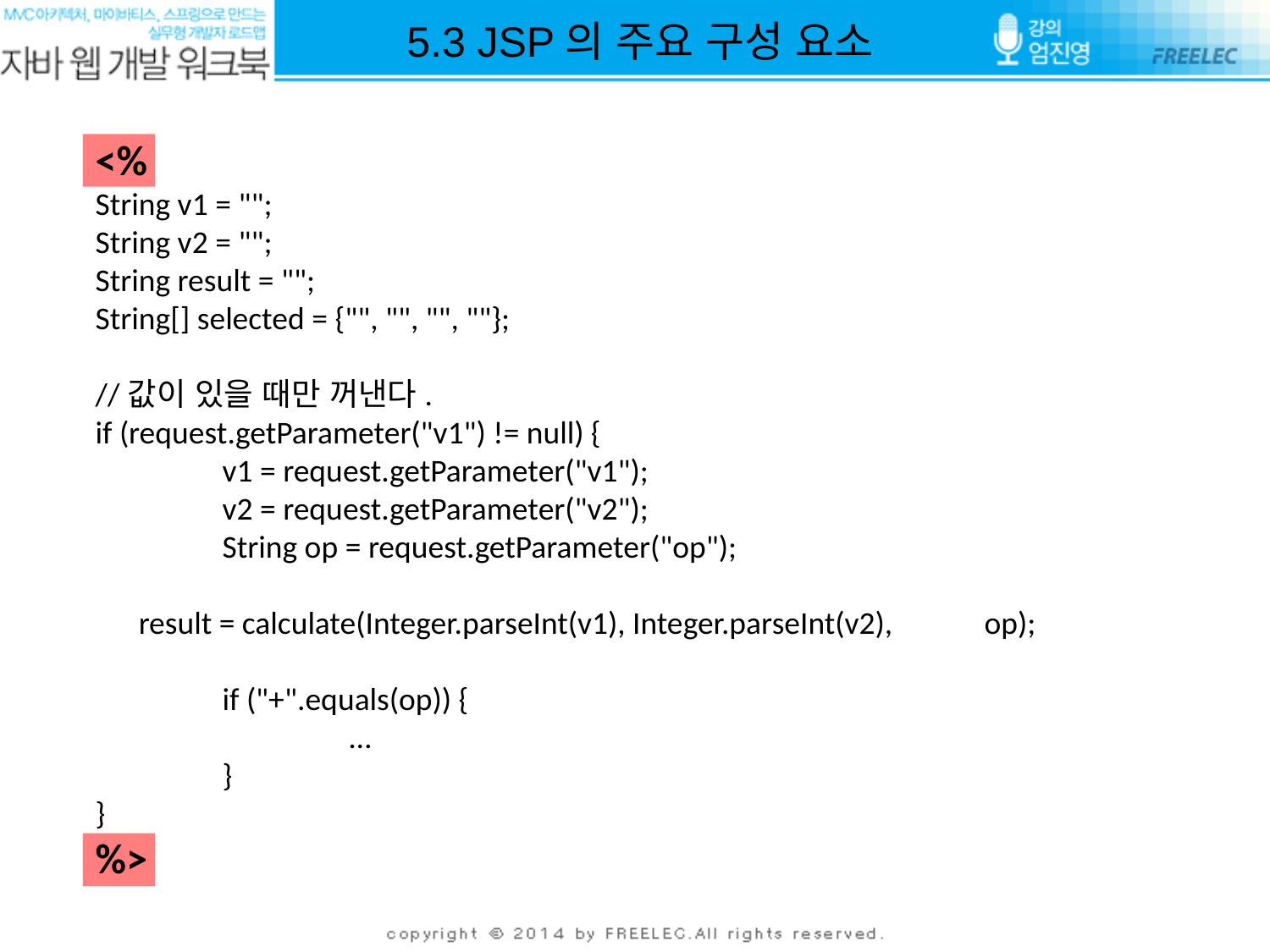

5.3 JSP의 주요 구성 요소
<%
String v1 = "";
String v2 = "";
String result = "";
String[] selected = {"", "", "", ""};

//값이 있을 때만 꺼낸다.
if (request.getParameter("v1") != null) {
	v1 = request.getParameter("v1");
	v2 = request.getParameter("v2");
	String op = request.getParameter("op");

      result = calculate(Integer.parseInt(v1), Integer.parseInt(v2), 	op);

	if ("+".equals(op)) {
		…
	}
}
%>